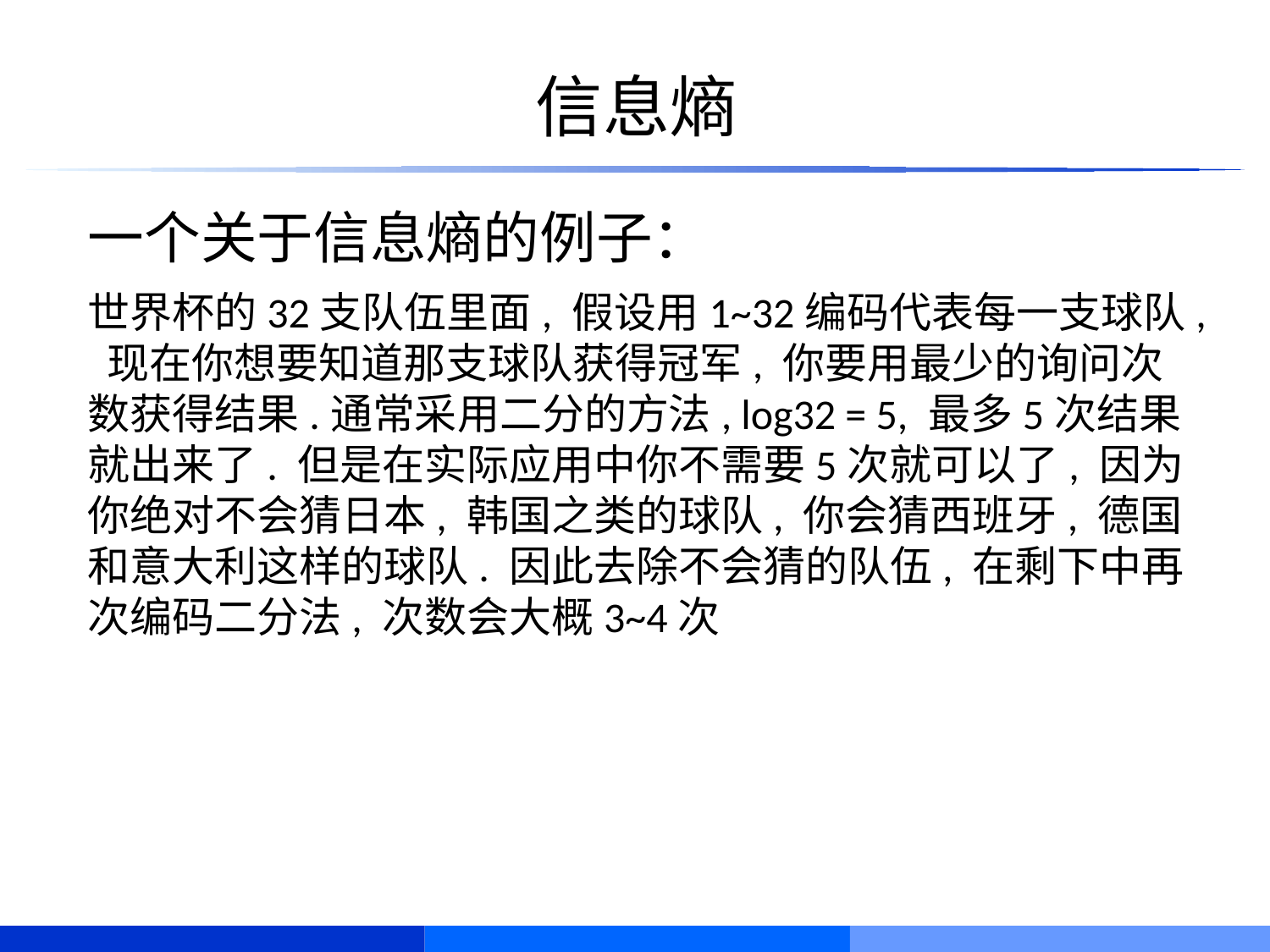

# 信息熵
一个关于信息熵的例子：
世界杯的32支队伍里面, 假设用1~32编码代表每一支球队, 现在你想要知道那支球队获得冠军, 你要用最少的询问次数获得结果.通常采用二分的方法, log32 = 5, 最多5次结果就出来了. 但是在实际应用中你不需要5次就可以了, 因为你绝对不会猜日本, 韩国之类的球队, 你会猜西班牙, 德国和意大利这样的球队. 因此去除不会猜的队伍, 在剩下中再次编码二分法, 次数会大概3~4次